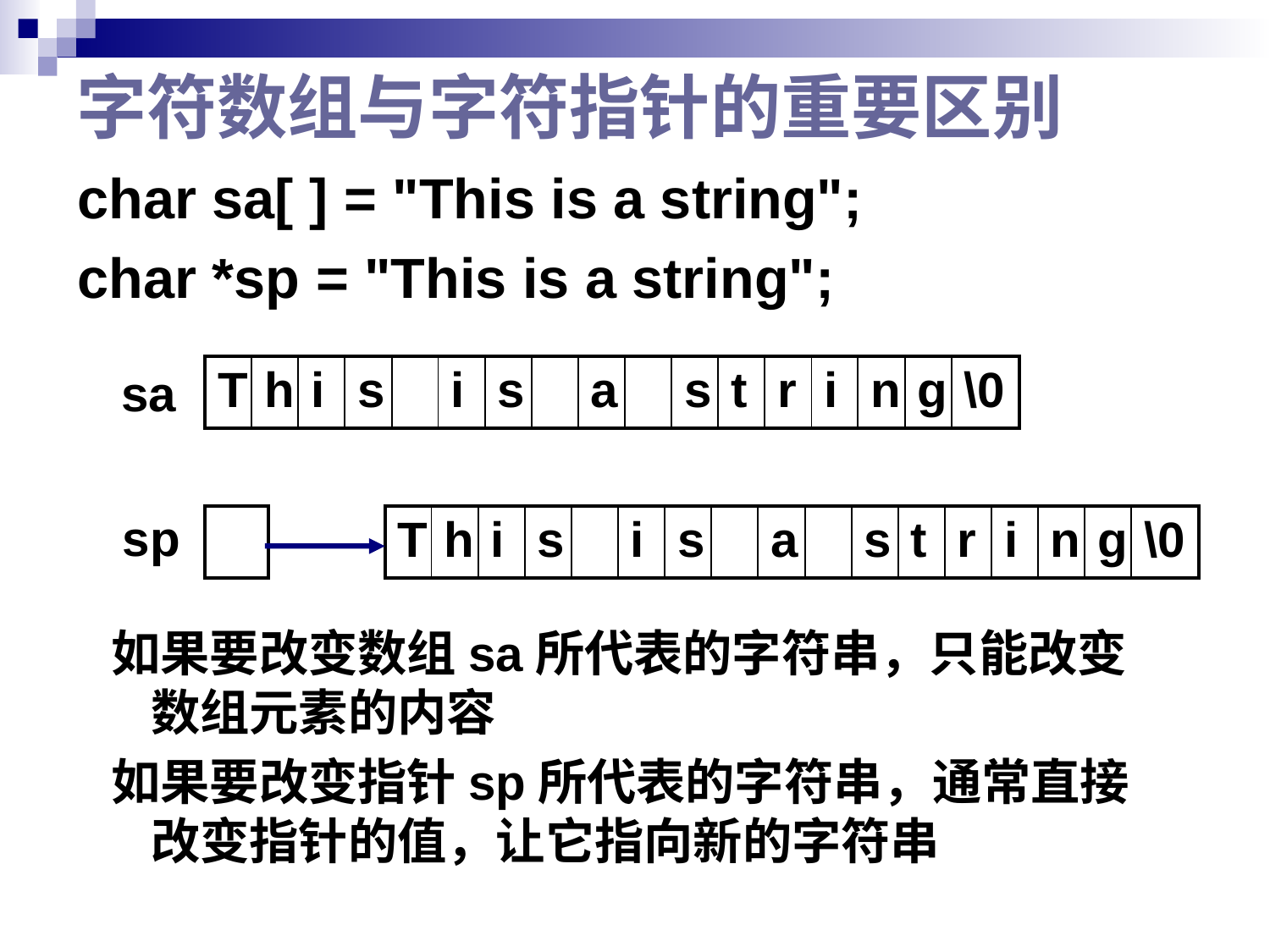

# 字符数组与字符指针的重要区别
char sa[ ] = "This is a string";
char *sp = "This is a string";
sa
| T | h | i | s |  | i | s |  | a |  | s | t | r | i | n | g | \0 |
| --- | --- | --- | --- | --- | --- | --- | --- | --- | --- | --- | --- | --- | --- | --- | --- | --- |
sp
|  |
| --- |
| T | h | i | s |  | i | s |  | a |  | s | t | r | i | n | g | \0 |
| --- | --- | --- | --- | --- | --- | --- | --- | --- | --- | --- | --- | --- | --- | --- | --- | --- |

如果要改变数组sa所代表的字符串，只能改变数组元素的内容
如果要改变指针sp所代表的字符串，通常直接改变指针的值，让它指向新的字符串